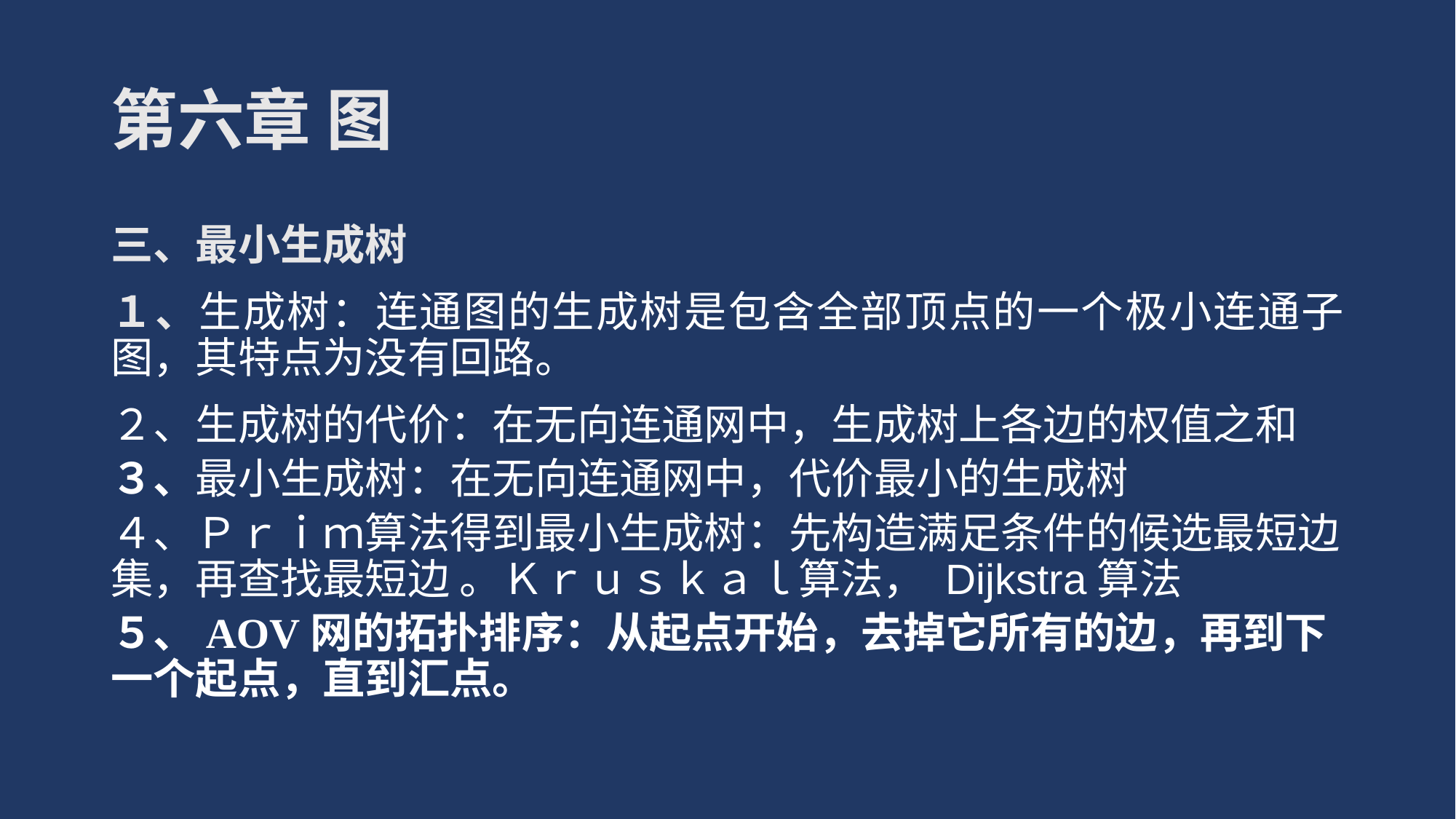

# 第六章 图
三、最小生成树
１、生成树：连通图的生成树是包含全部顶点的一个极小连通子图，其特点为没有回路。
２、生成树的代价：在无向连通网中，生成树上各边的权值之和
３、最小生成树：在无向连通网中，代价最小的生成树
４、Ｐｒｉｍ算法得到最小生成树：先构造满足条件的候选最短边集，再查找最短边 。Ｋｒｕｓｋａｌ算法， Dijkstra算法
５、AOV网的拓扑排序：从起点开始，去掉它所有的边，再到下一个起点，直到汇点。